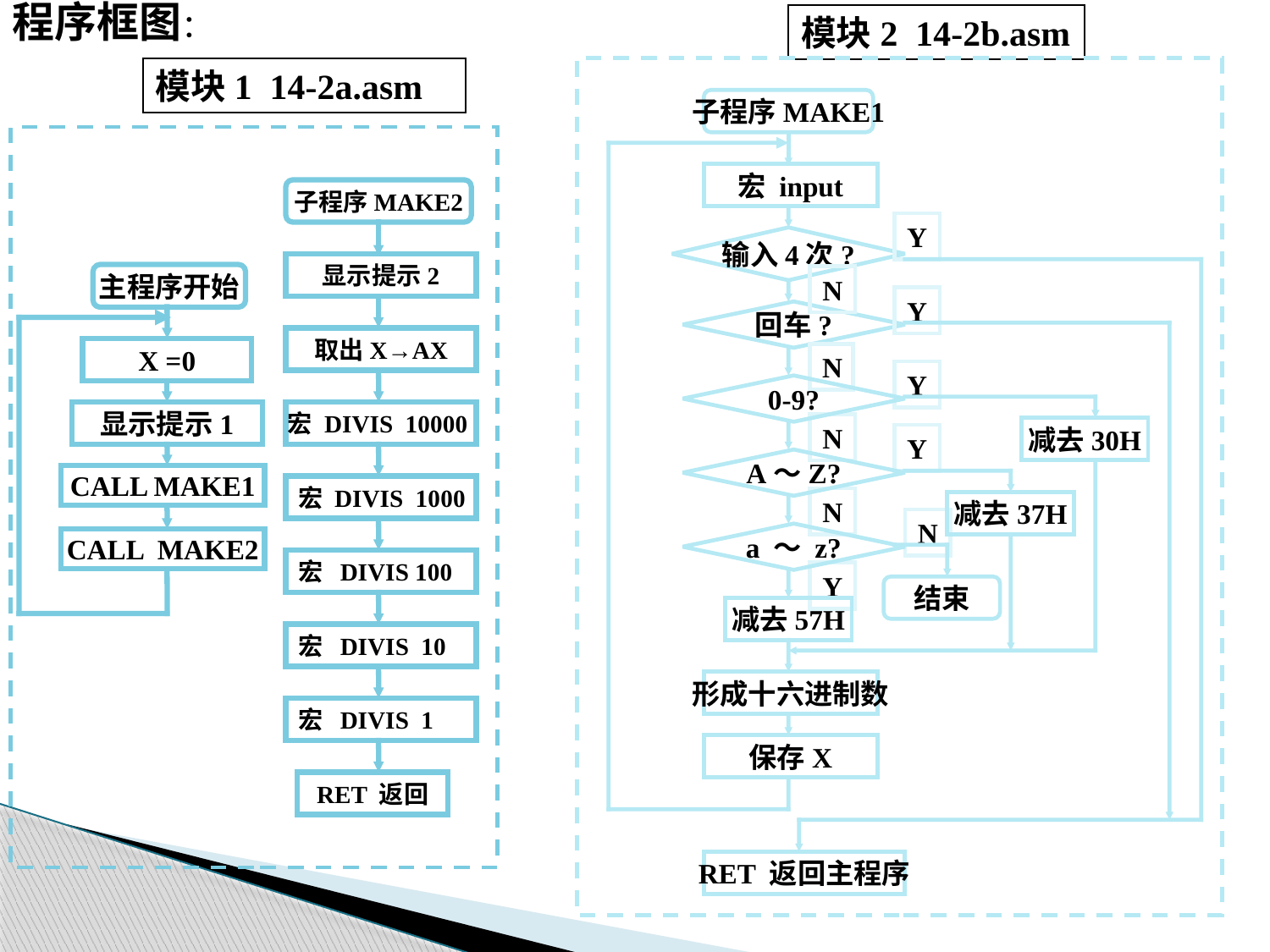

程序框图：
模块2  14-2b.asm
模块1  14-2a.asm

减去37H

结束
减去57H

形成十六进制数

保存X

RET 返回主程序
减去30H
0-9?

A～Z?

a ～ z?

子程序MAKE1

宏 input
子程序MAKE2
显示提示2
取出X→AX

宏 DIVIS  10000

宏 DIVIS  1000

宏  DIVIS 100

宏  DIVIS  10

宏  DIVIS  1

RET 返回

Y
N
Y
N
Y
N
Y
N
N
Y
输入4次?
主程序开始

X =0
显示提示1

CALL MAKE1

CALL  MAKE2

回车?